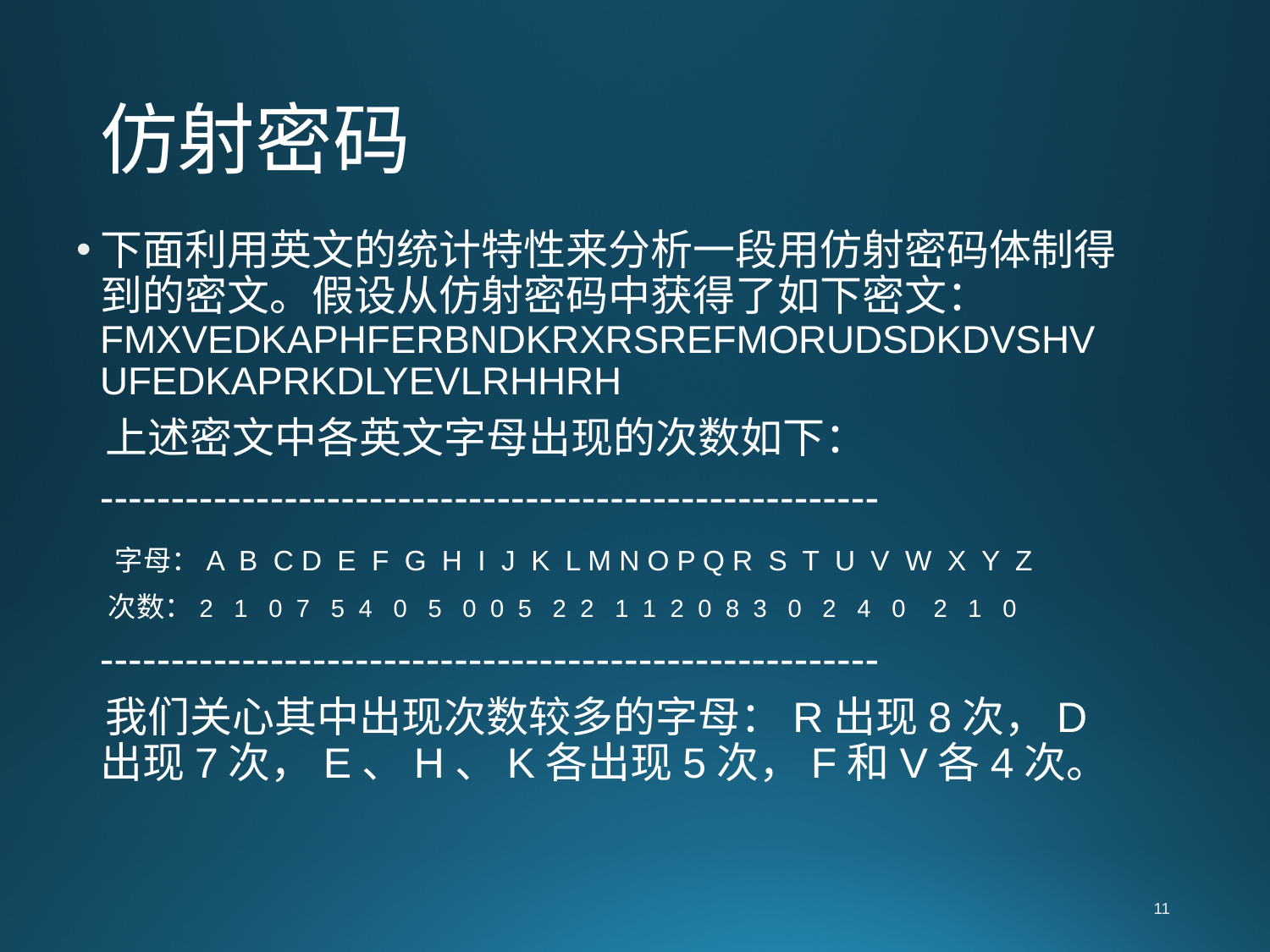

# 仿射密码
下面利用英文的统计特性来分析一段用仿射密码体制得到的密文。假设从仿射密码中获得了如下密文：  FMXVEDKAPHFERBNDKRXRSREFMORUDSDKDVSHVUFEDKAPRKDLYEVLRHHRH
  上述密文中各英文字母出现的次数如下：
  -------------------------------------------------------
   字母：A  B  C D  E  F  G  H  I  J  K  L M N O P Q R  S  T  U  V  W  X  Y  Z
    次数：2   1   0  7   5  4   0   5   0  0  5   2  2   1  1  2  0  8  3   0   2   4   0    2   1   0
  -------------------------------------------------------
  我们关心其中出现次数较多的字母：R出现8次，D出现7次，E、H、K各出现5次，F和V各4次。
11